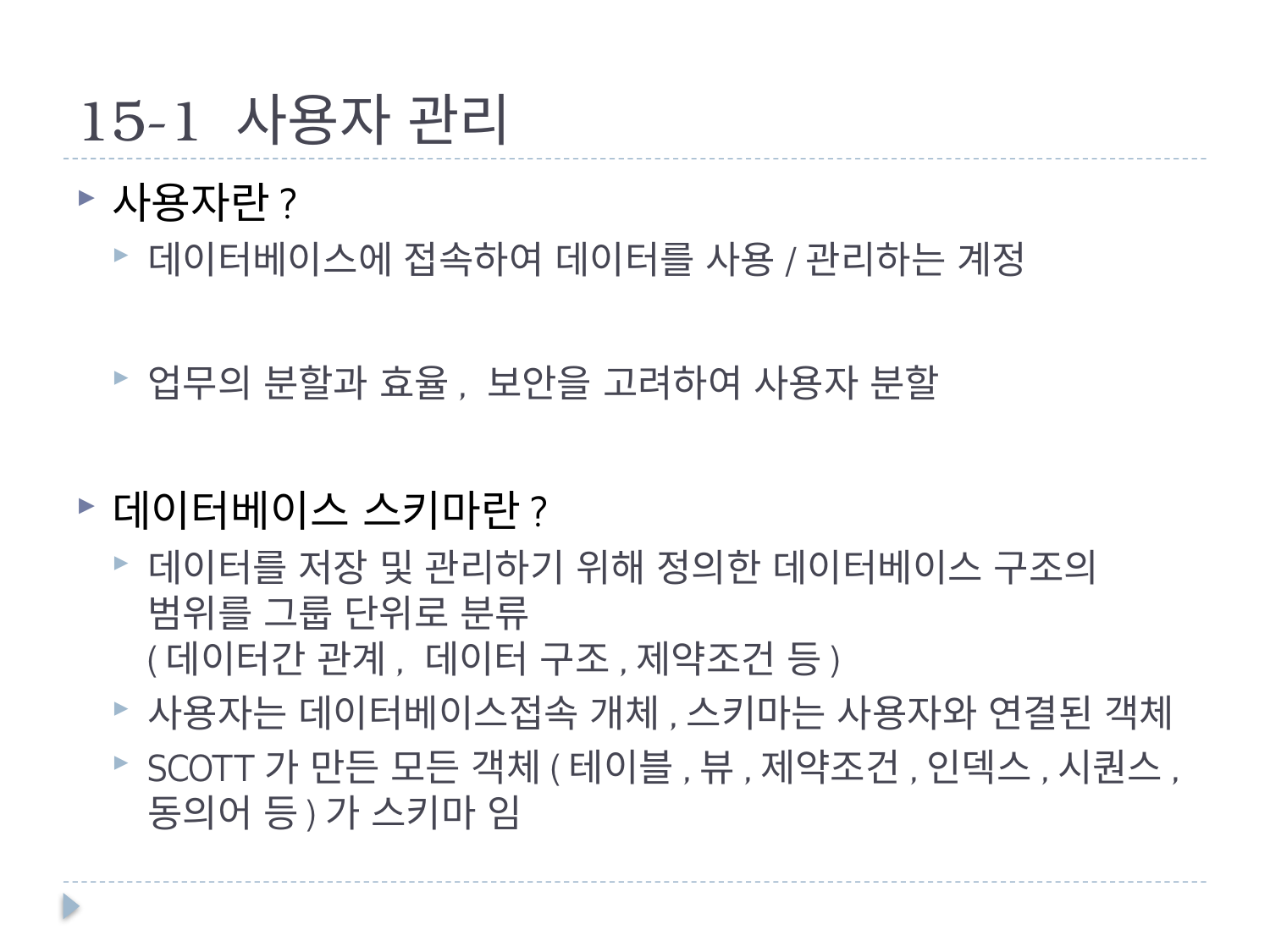

# 15-1 사용자 관리
사용자란?
데이터베이스에 접속하여 데이터를 사용/관리하는 계정

업무의 분할과 효율, 보안을 고려하여 사용자 분할

데이터베이스 스키마란?
데이터를 저장 및 관리하기 위해 정의한 데이터베이스 구조의 범위를 그룹 단위로 분류
(데이터간 관계, 데이터 구조,제약조건 등)
사용자는 데이터베이스접속 개체,스키마는 사용자와 연결된 객체
SCOTT가 만든 모든 객체(테이블,뷰,제약조건,인덱스,시퀀스,동의어 등)가 스키마 임